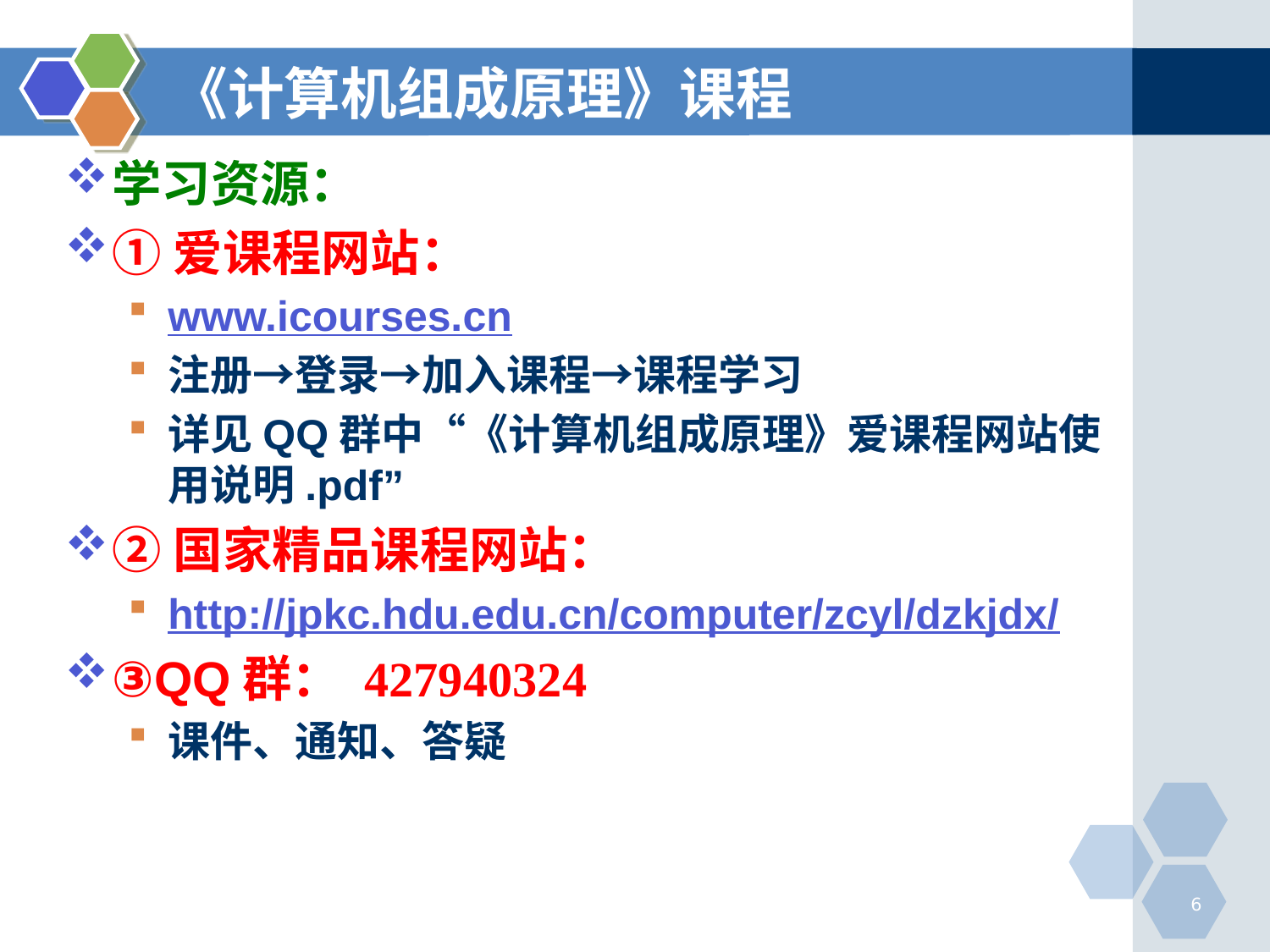

# 《计算机组成原理》课程
学习资源：
①爱课程网站：
www.icourses.cn
注册→登录→加入课程→课程学习
详见QQ群中“《计算机组成原理》爱课程网站使用说明.pdf”
②国家精品课程网站：
http://jpkc.hdu.edu.cn/computer/zcyl/dzkjdx/
③QQ群： 427940324
课件、通知、答疑
6